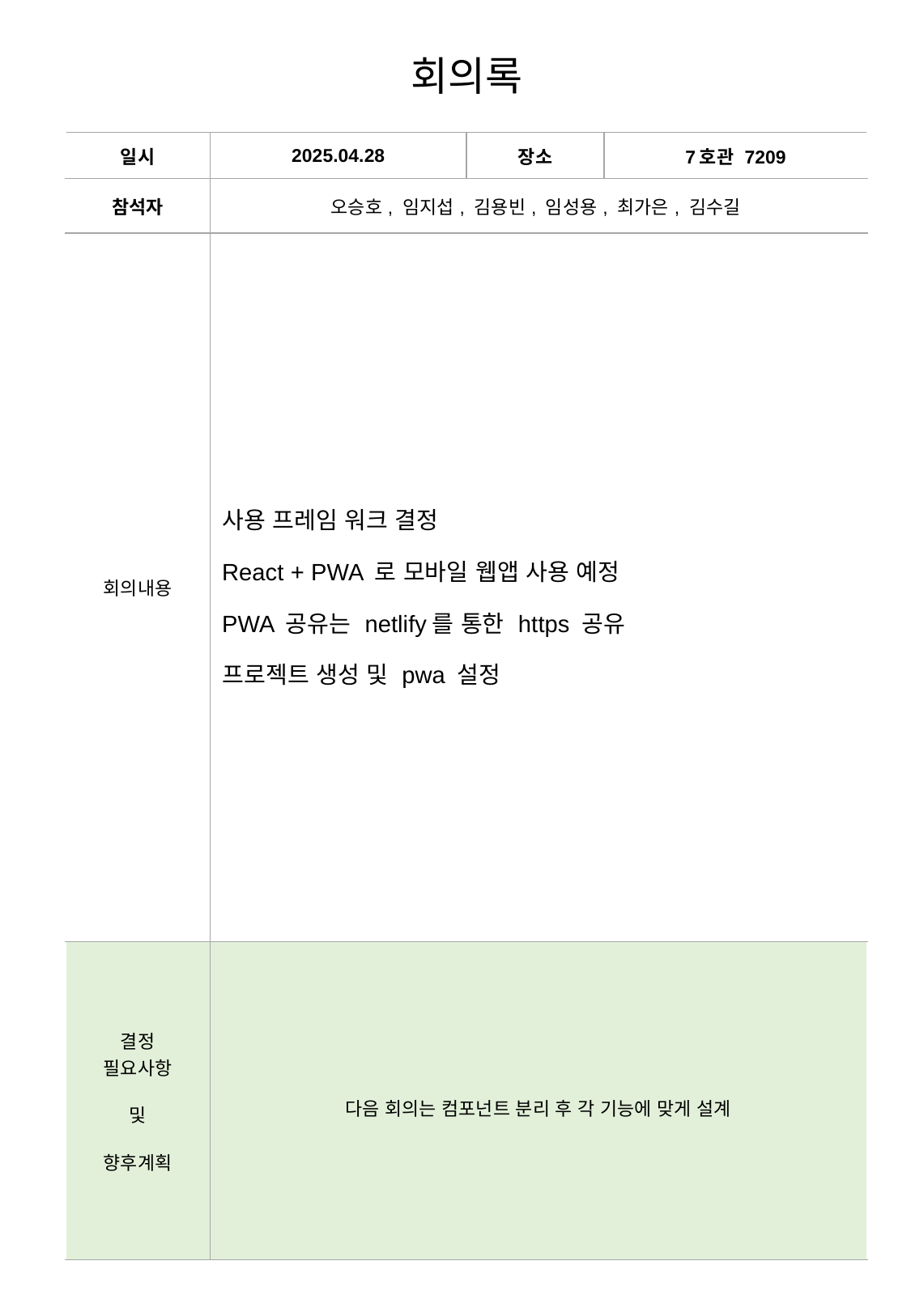

회의록
| 일시 | 2025.04.28 | 장소 | 7호관 7209 |
| --- | --- | --- | --- |
| 참석자 | 오승호, 임지섭, 김용빈, 임성용, 최가은, 김수길 |  |  |
| 회의내용 | 사용 프레임 워크 결정 React + PWA 로 모바일 웹앱 사용 예정 PWA 공유는 netlify를 통한 https 공유 프로젝트 생성 및 pwa 설정 |  |  |
| 결정 필요사항 및 향후계획 | 다음 회의는 컴포넌트 분리 후 각 기능에 맞게 설계 |  |  |